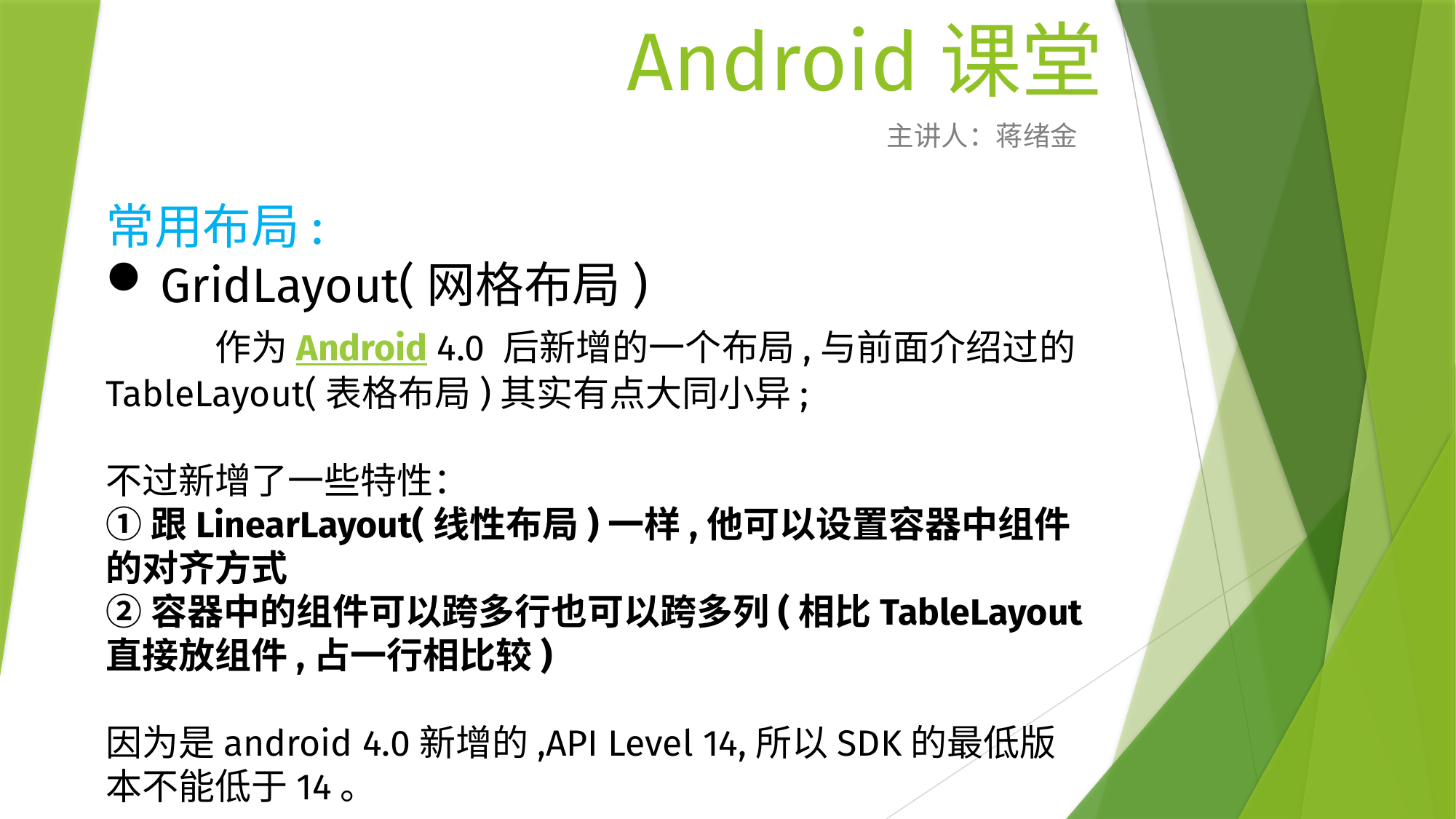

# Android课堂
主讲人：蒋绪金
常用布局:
GridLayout(网格布局)
	作为Android 4.0 后新增的一个布局,与前面介绍过的TableLayout(表格布局)其实有点大同小异;

不过新增了一些特性：
①跟LinearLayout(线性布局)一样,他可以设置容器中组件的对齐方式
②容器中的组件可以跨多行也可以跨多列(相比TableLayout直接放组件,占一行相比较)

因为是android 4.0新增的,API Level 14,所以SDK的最低版本不能低于14。